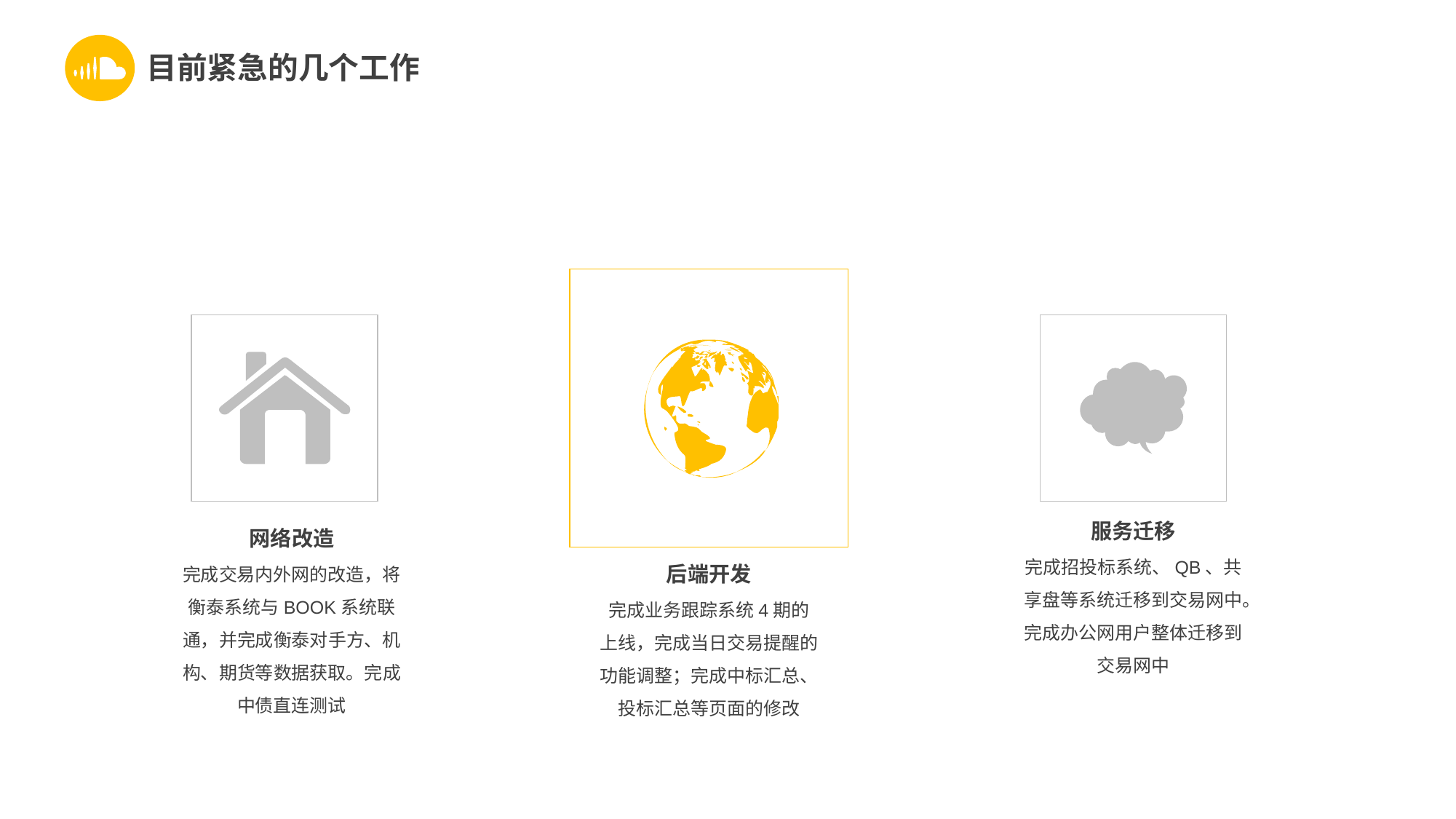

目前紧急的几个工作

服务迁移
网络改造
完成招投标系统、QB、共享盘等系统迁移到交易网中。完成办公网用户整体迁移到交易网中
完成交易内外网的改造，将衡泰系统与BOOK系统联通，并完成衡泰对手方、机构、期货等数据获取。完成中债直连测试
后端开发
完成业务跟踪系统4期的上线，完成当日交易提醒的功能调整；完成中标汇总、投标汇总等页面的修改